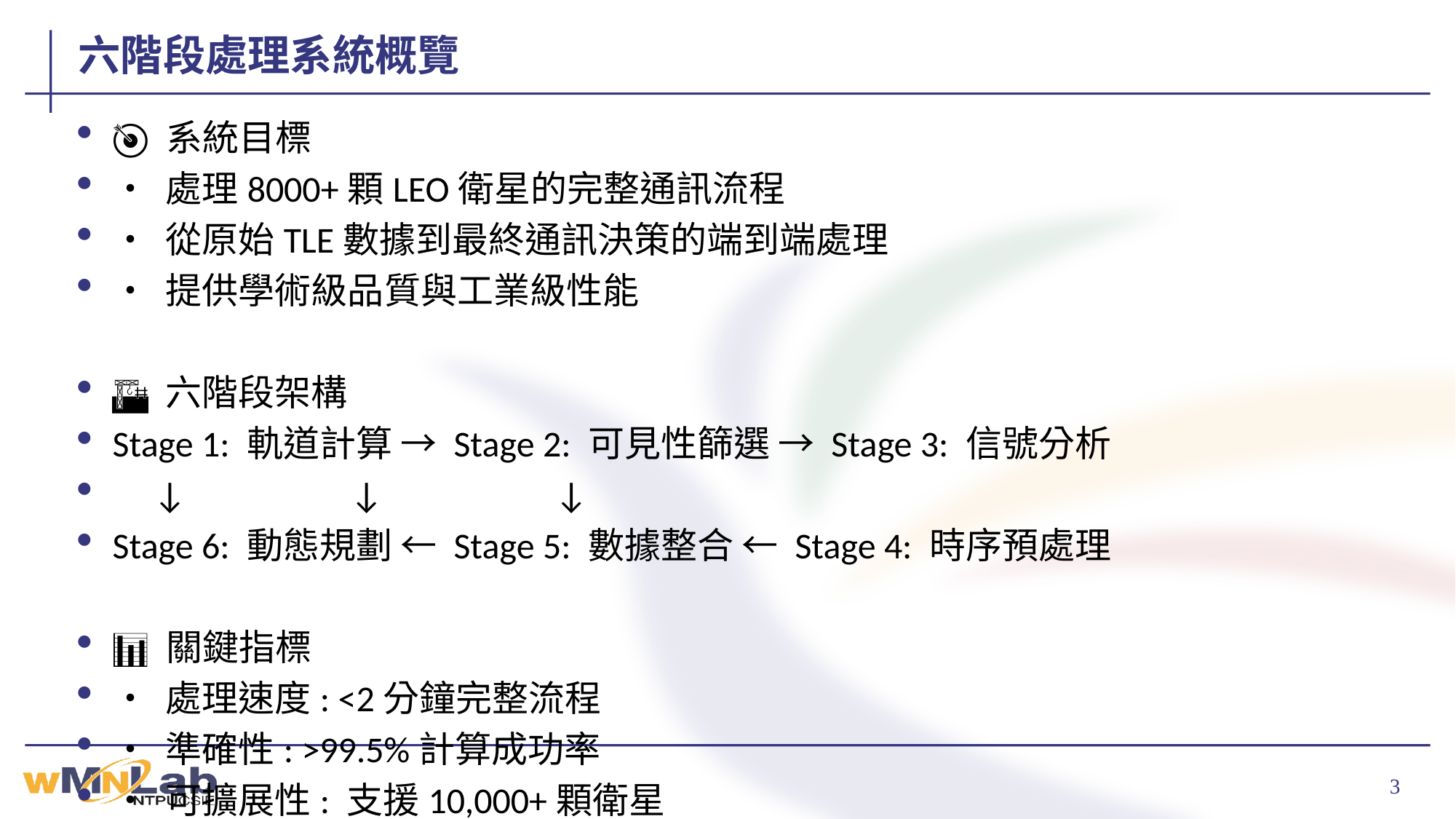

# 六階段處理系統概覽
🎯 系統目標
• 處理8000+顆LEO衛星的完整通訊流程
• 從原始TLE數據到最終通訊決策的端到端處理
• 提供學術級品質與工業級性能

🏗️ 六階段架構
Stage 1: 軌道計算 → Stage 2: 可見性篩選 → Stage 3: 信號分析
     ↓                    ↓                     ↓
Stage 6: 動態規劃 ← Stage 5: 數據整合 ← Stage 4: 時序預處理

📊 關鍵指標
• 處理速度: <2分鐘完整流程
• 準確性: >99.5%計算成功率
• 可擴展性: 支援10,000+顆衛星